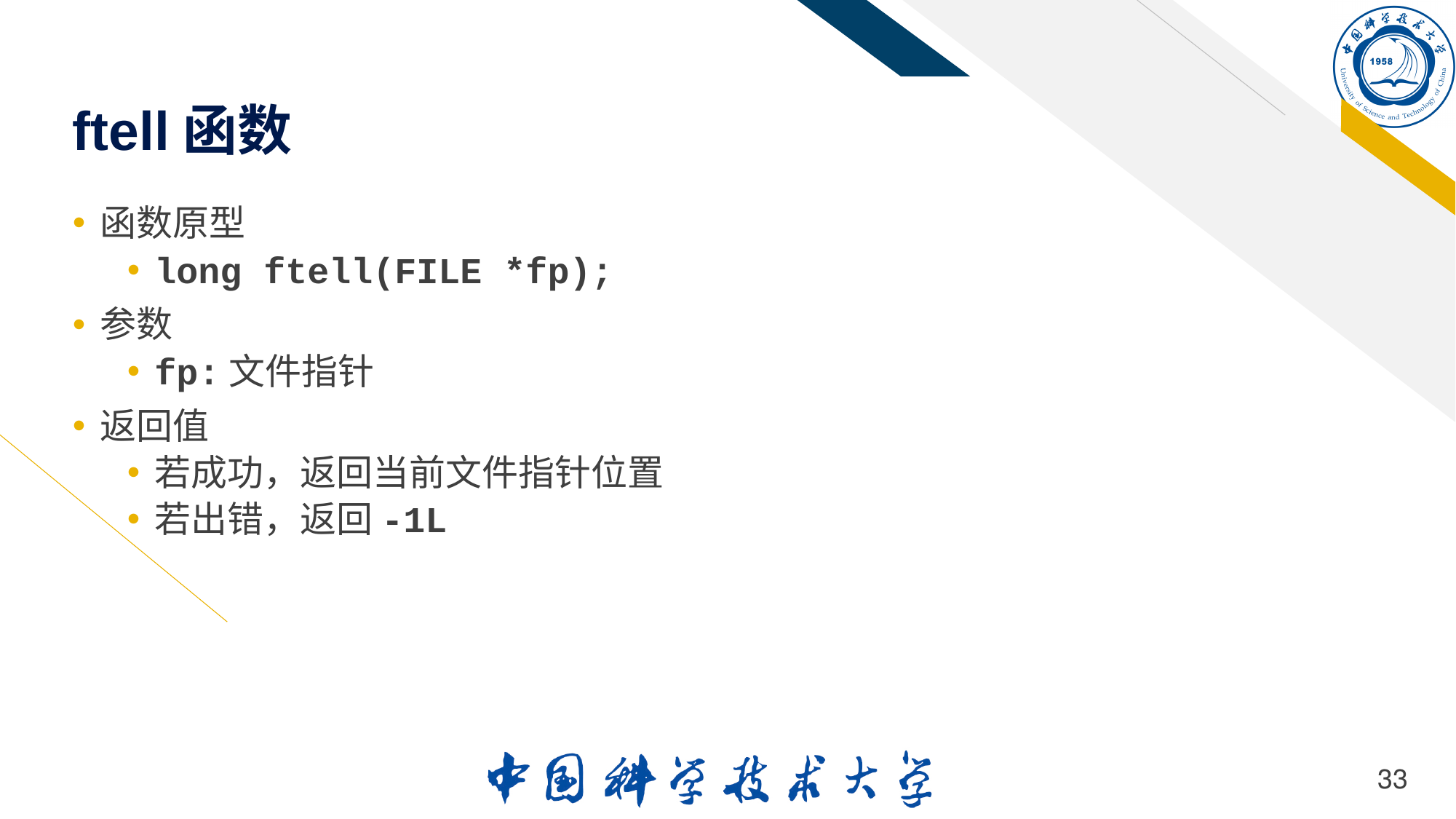

# ftell函数
函数原型
long ftell(FILE *fp);
参数
fp:文件指针
返回值
若成功，返回当前文件指针位置
若出错，返回-1L
33